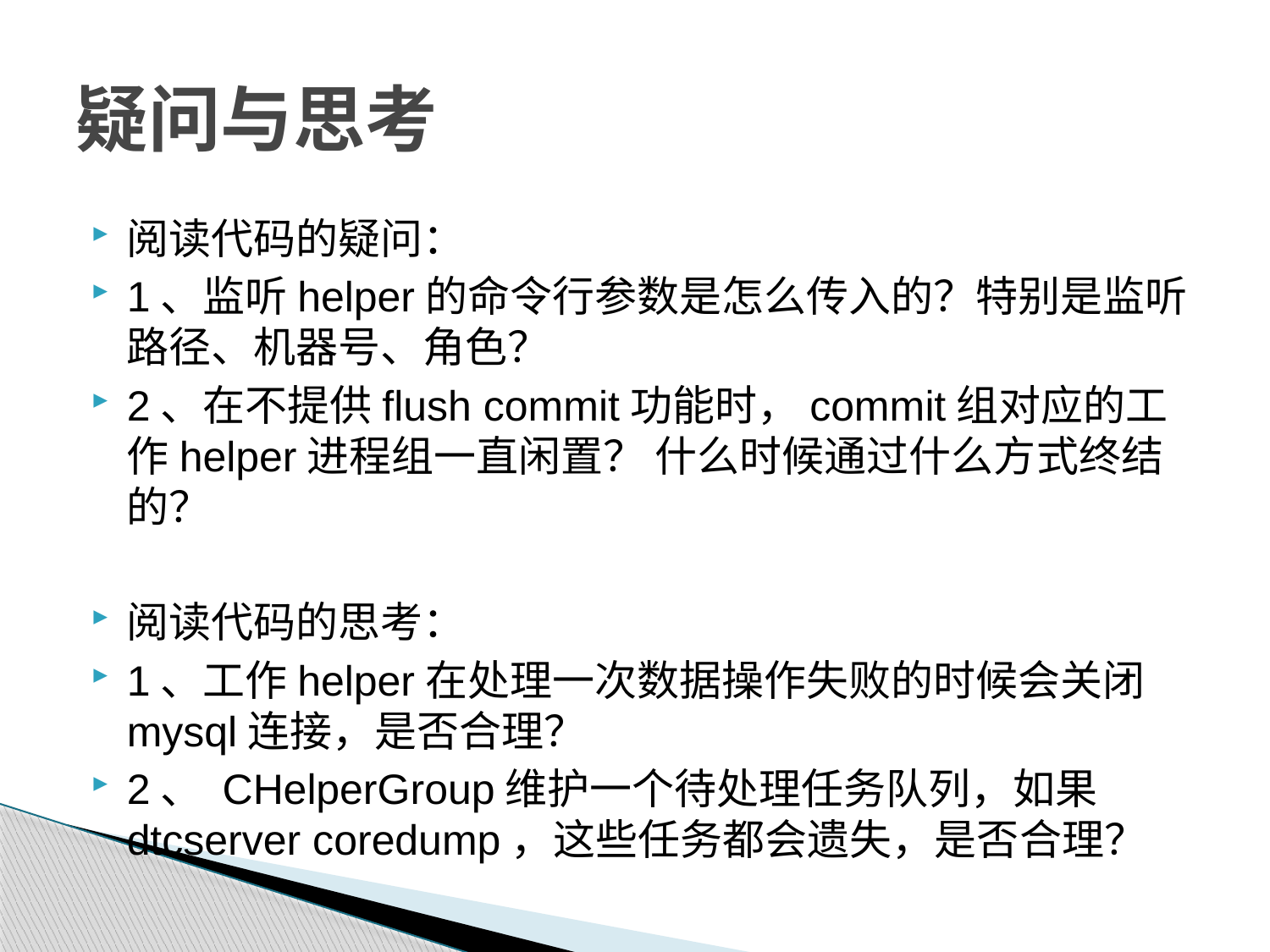

# 疑问与思考
阅读代码的疑问：
1、监听helper的命令行参数是怎么传入的？特别是监听路径、机器号、角色？
2、在不提供flush commit功能时，commit组对应的工作helper进程组一直闲置？ 什么时候通过什么方式终结的？

阅读代码的思考：
1、工作helper在处理一次数据操作失败的时候会关闭mysql连接，是否合理？
2、 CHelperGroup维护一个待处理任务队列，如果dtcserver coredump，这些任务都会遗失，是否合理？